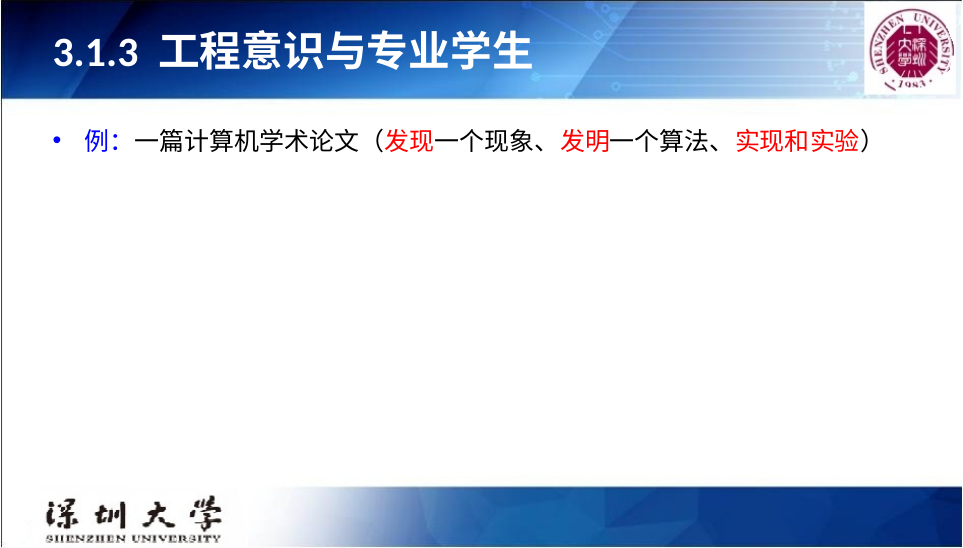

# 3.1.3 工程意识与专业学生
例：一篇计算机学术论文（发现一个现象、发明一个算法、实现和实验）
103